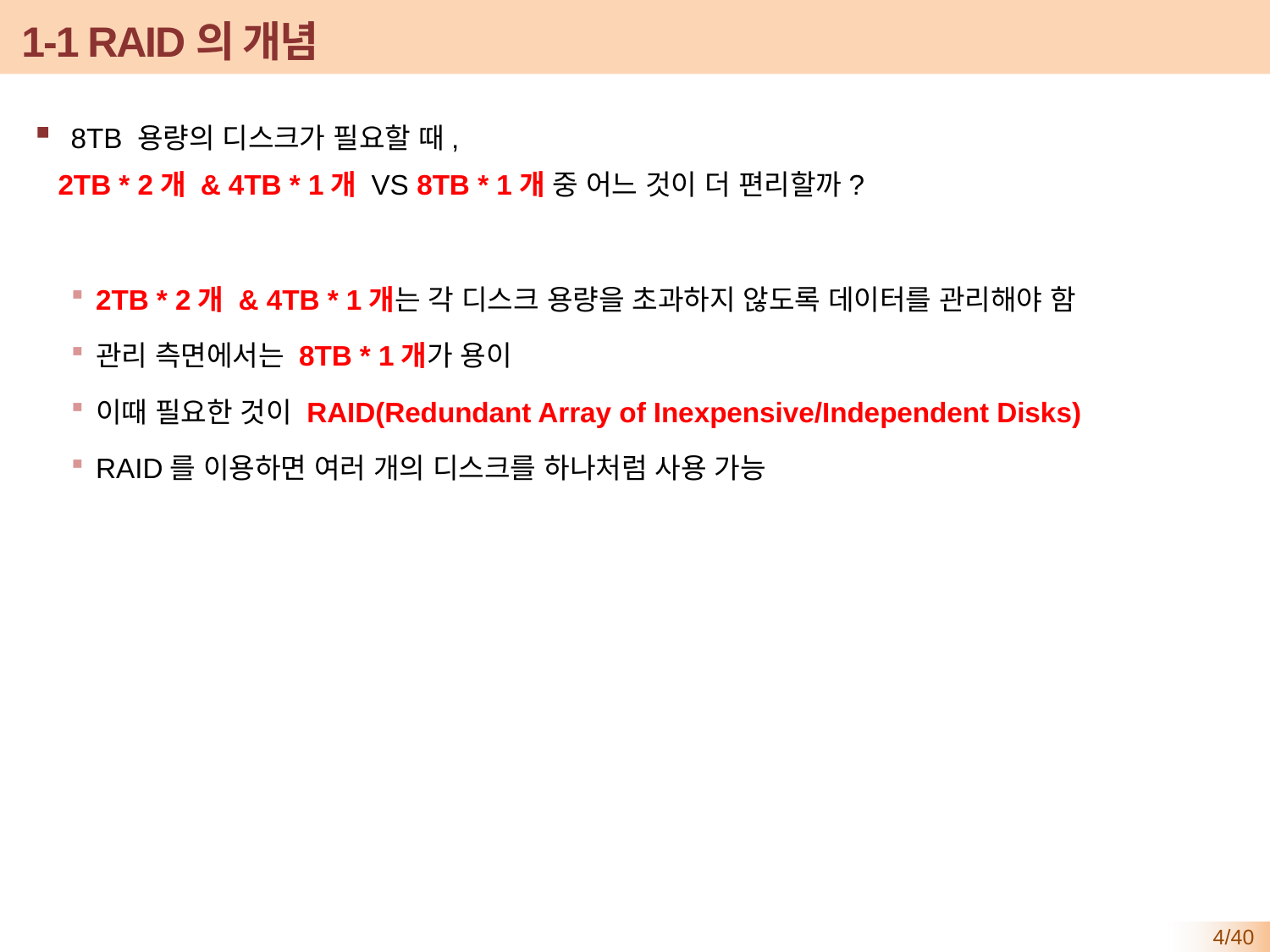

# 1-1 RAID의 개념
8TB 용량의 디스크가 필요할 때,
   2TB * 2개 & 4TB * 1개 VS 8TB * 1개 중 어느 것이 더 편리할까?

2TB * 2개 & 4TB * 1개는 각 디스크 용량을 초과하지 않도록 데이터를 관리해야 함
관리 측면에서는 8TB * 1개가 용이
이때 필요한 것이 RAID(Redundant Array of Inexpensive/Independent Disks)
RAID를 이용하면 여러 개의 디스크를 하나처럼 사용 가능